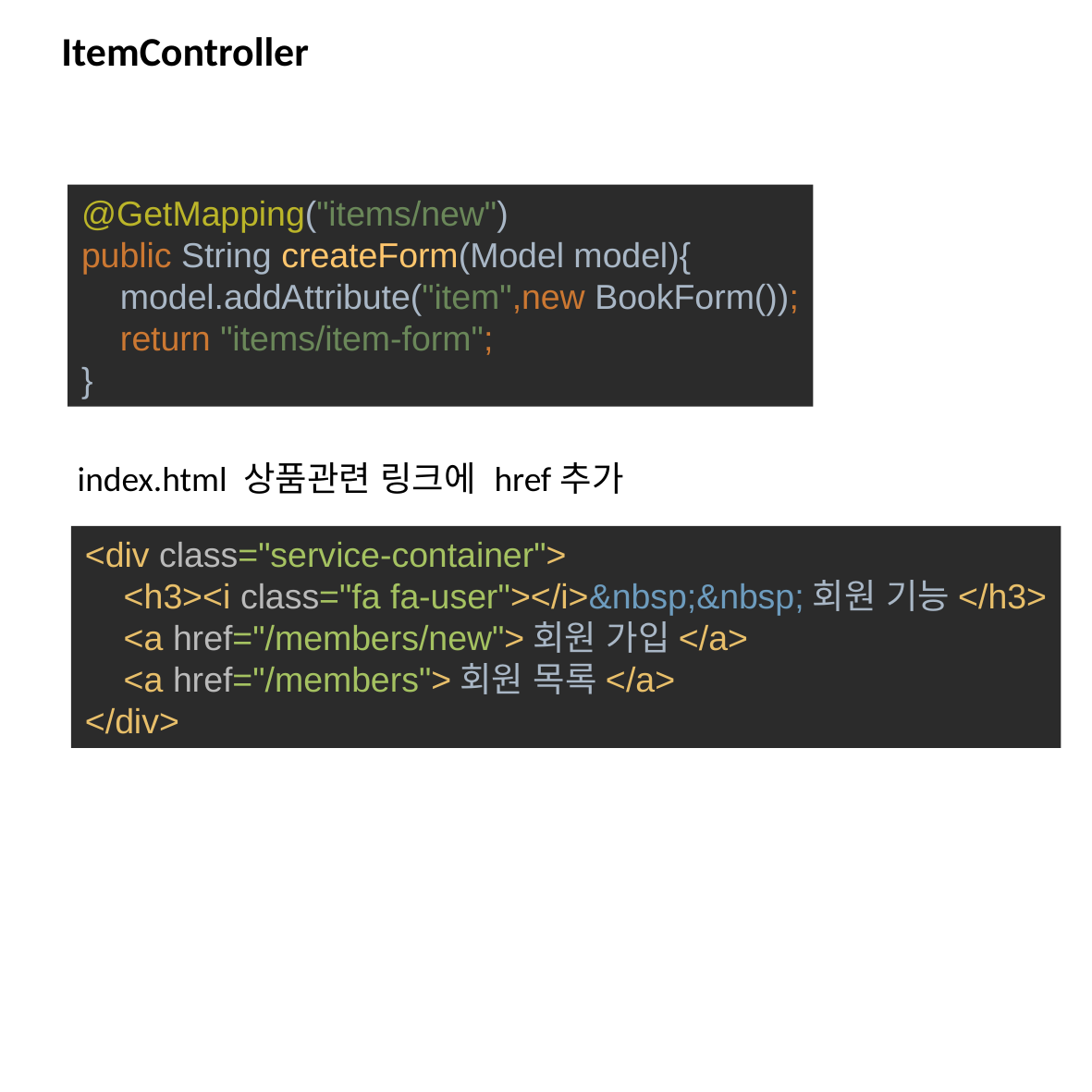

# ItemController
@GetMapping("items/new")
public String createForm(Model model){
    model.addAttribute("item",new BookForm());
    return "items/item-form";
}
index.html 상품관련 링크에 href추가
<div class="service-container">
    <h3><i class="fa fa-user"></i>&nbsp;&nbsp;회원 기능</h3>
    <a href="/members/new">회원 가입</a>
    <a href="/members">회원 목록</a>
</div>